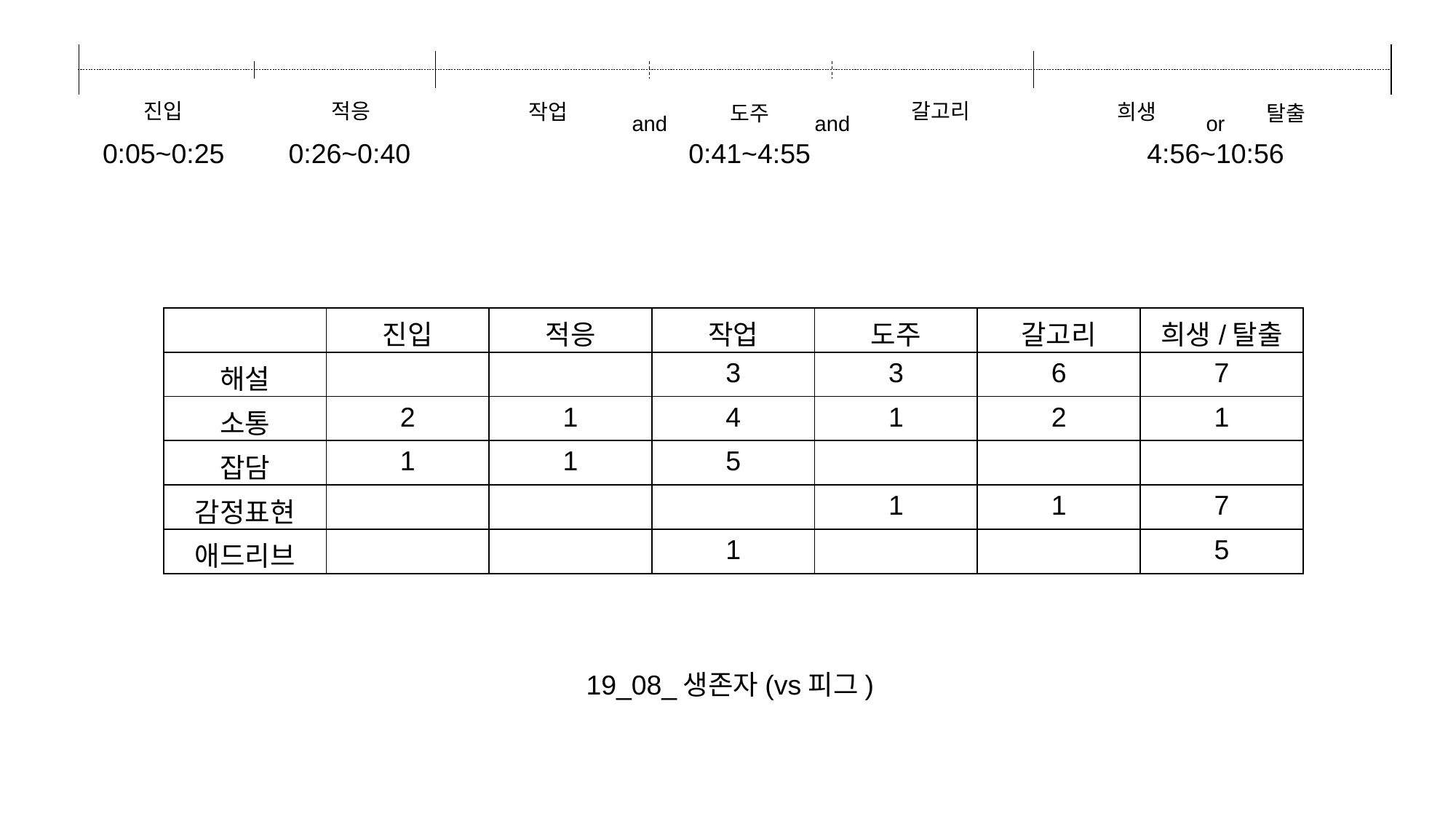

and
and
진입
적응
갈고리
작업
희생
탈출
도주
or
0:05~0:25
0:26~0:40
0:41~4:55
4:56~10:56
|  | 진입 | 적응 | 작업 | 도주 | 갈고리 | 희생/탈출 |
| --- | --- | --- | --- | --- | --- | --- |
| 해설 |  |  | 3 | 3 | 6 | 7 |
| 소통 | 2 | 1 | 4 | 1 | 2 | 1 |
| 잡담 | 1 | 1 | 5 |  |  |  |
| 감정표현 |  |  |  | 1 | 1 | 7 |
| 애드리브 |  |  | 1 |  |  | 5 |
19_08_생존자(vs피그)